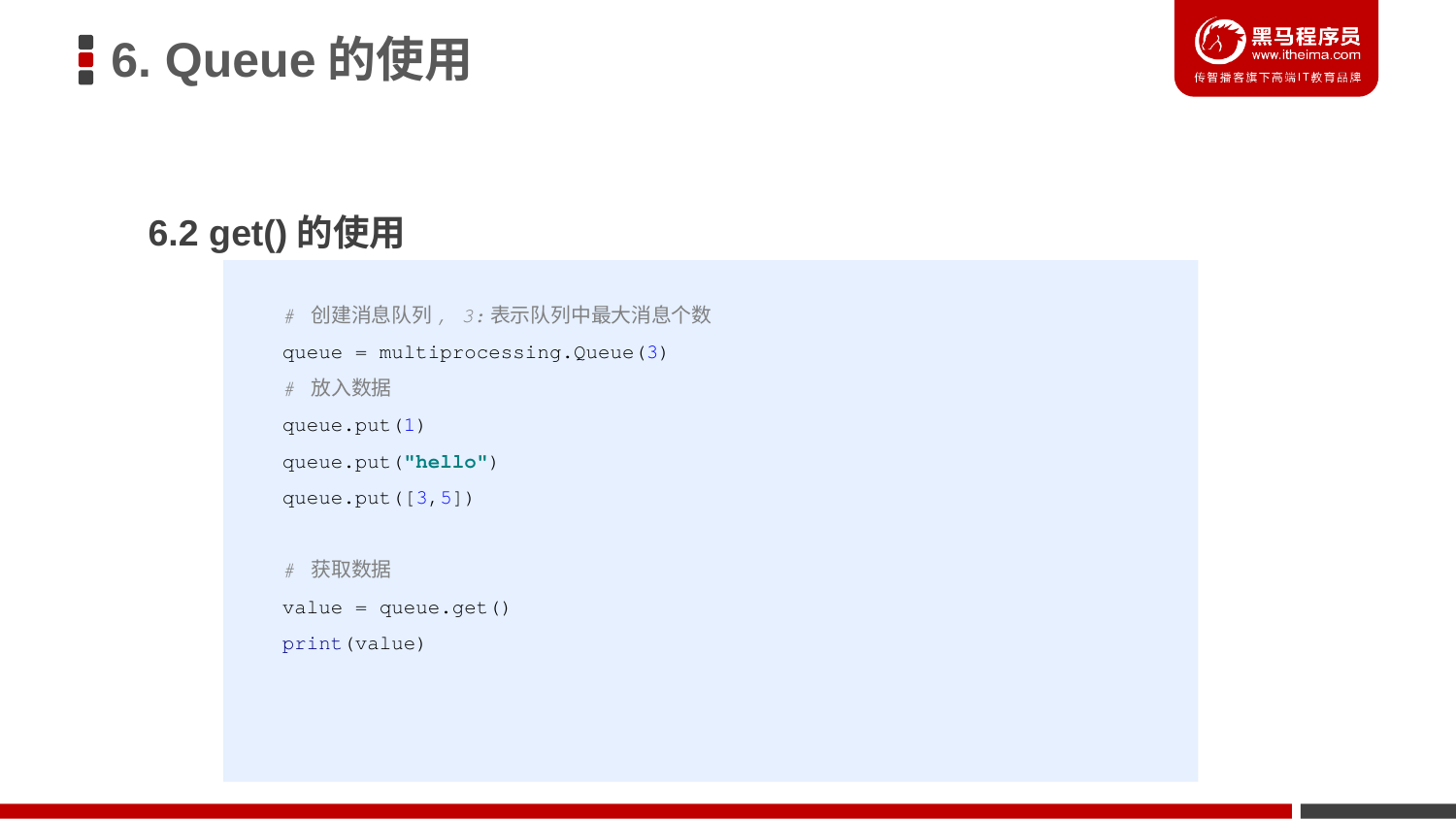

6. Queue的使用
6.2 get()的使用

# 创建消息队列, 3:表示队列中最大消息个数 queue = multiprocessing.Queue(3) # 放入数据 queue.put(1) queue.put("hello") queue.put([3,5]) # 获取数据 value = queue.get() print(value)